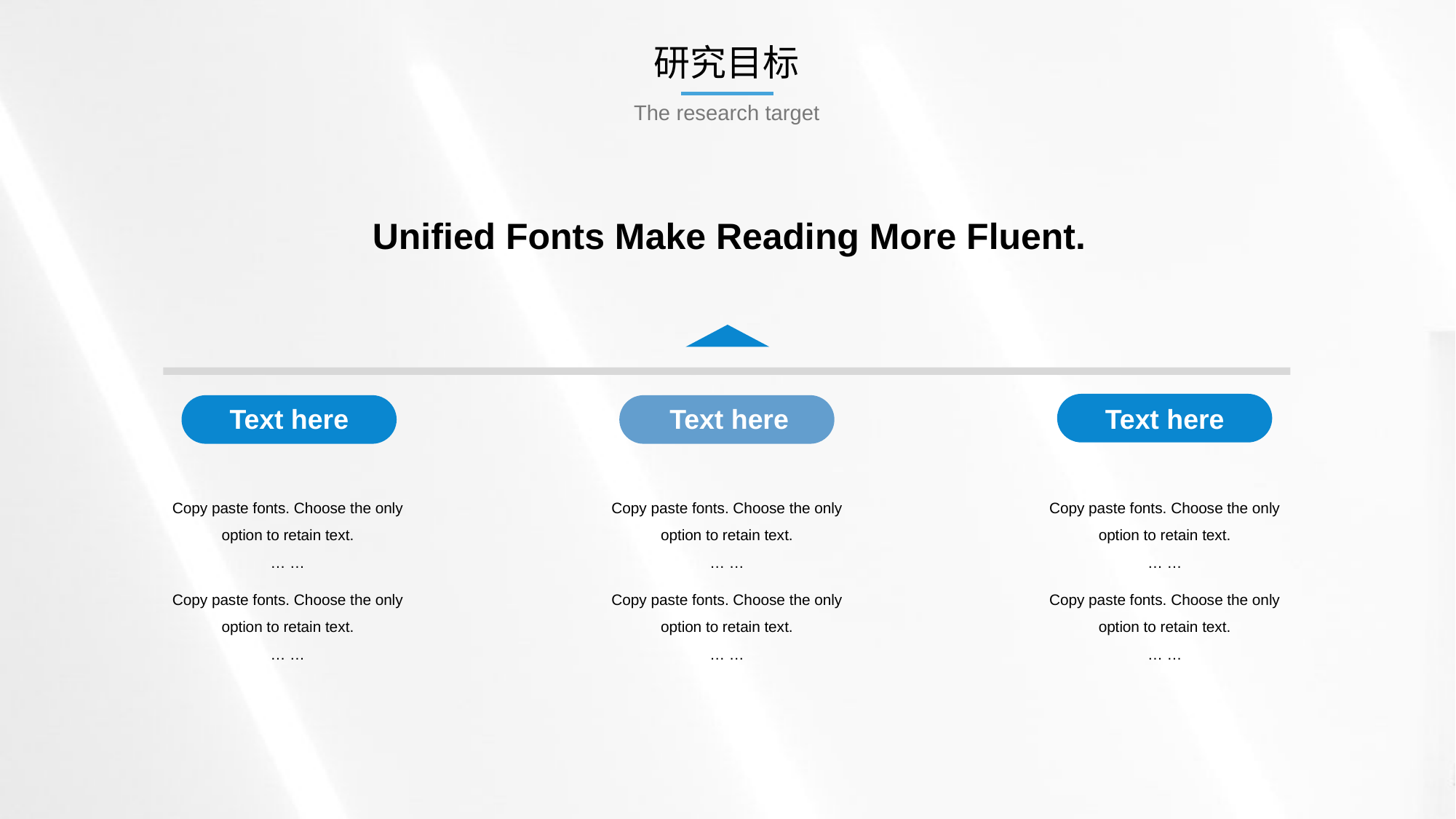

研究目标
The research target
Unified Fonts Make Reading More Fluent.

Text here
Text here
Text here

Copy paste fonts. Choose the only option to retain text.
… …
Copy paste fonts. Choose the only option to retain text.
… …

Copy paste fonts. Choose the only option to retain text.
… …
Copy paste fonts. Choose the only option to retain text.
… …

Copy paste fonts. Choose the only option to retain text.
… …
Copy paste fonts. Choose the only option to retain text.
… …